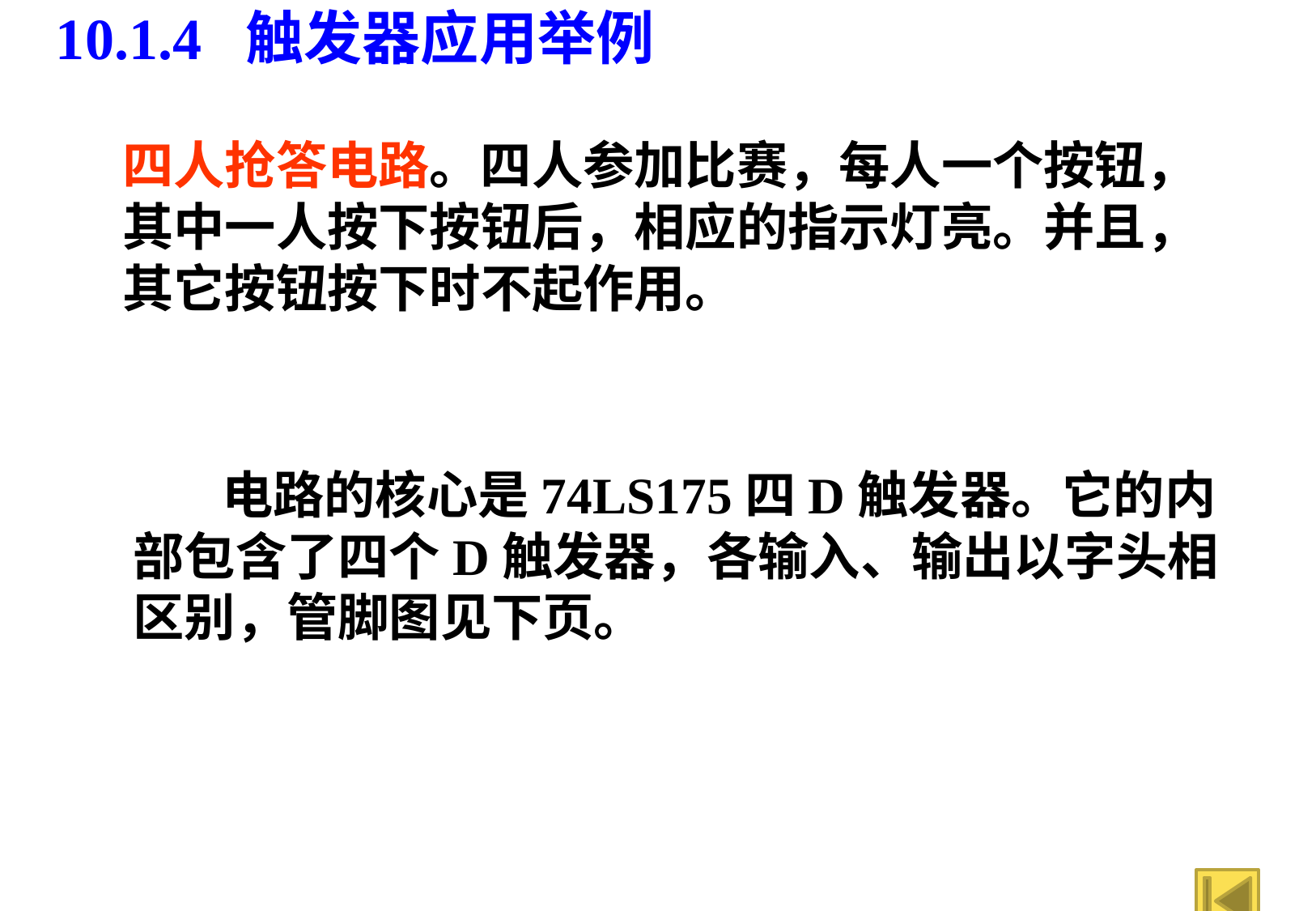

10.1.4  触发器应用举例
四人抢答电路。四人参加比赛，每人一个按钮，其中一人按下按钮后，相应的指示灯亮。并且，其它按钮按下时不起作用。
电路的核心是74LS175四D触发器。它的内部包含了四个D触发器，各输入、输出以字头相区别，管脚图见下页。